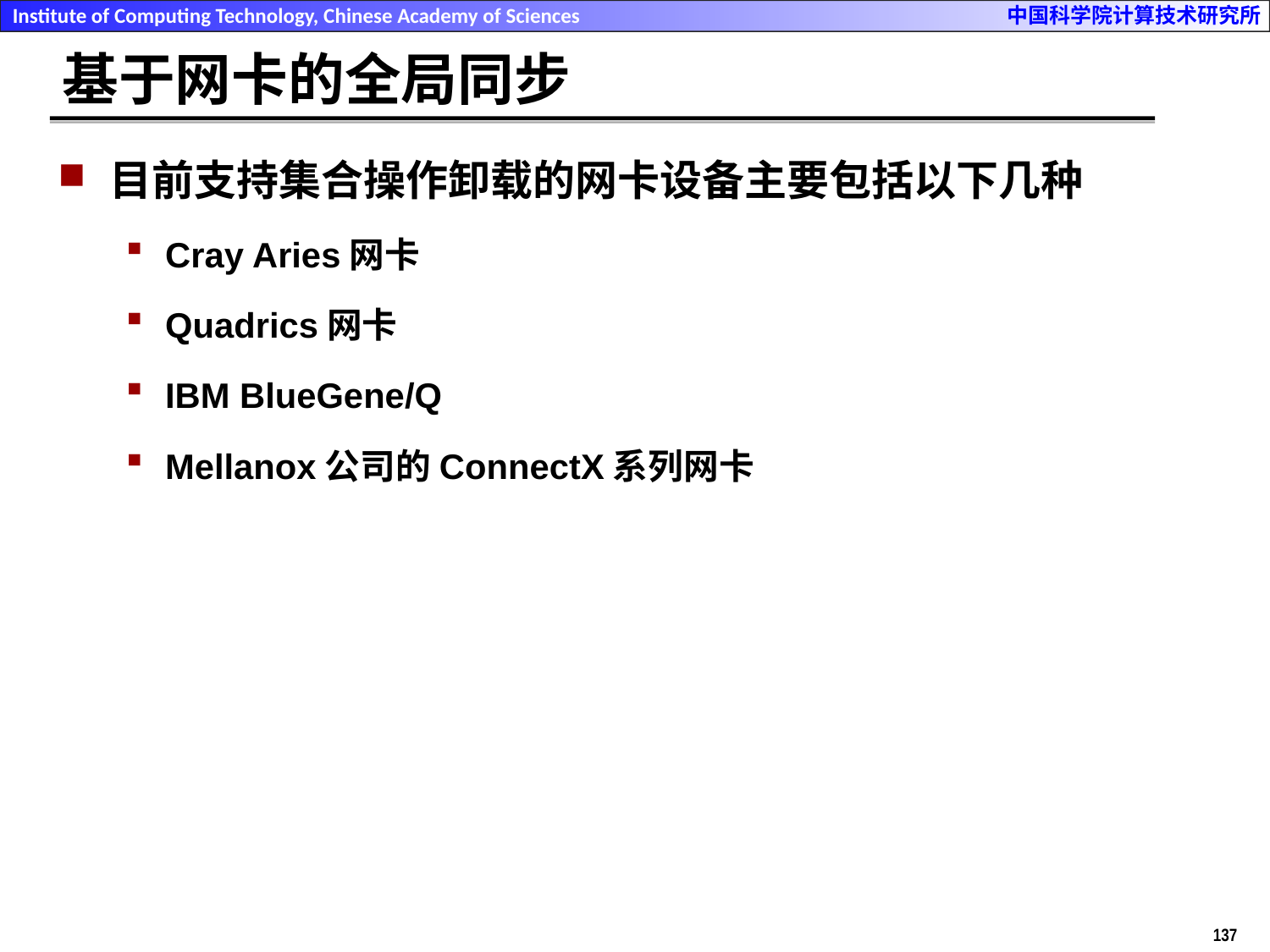

基于网卡的全局同步
目前支持集合操作卸载的网卡设备主要包括以下几种
Cray Aries网卡
Quadrics网卡
IBM BlueGene/Q
Mellanox公司的ConnectX系列网卡